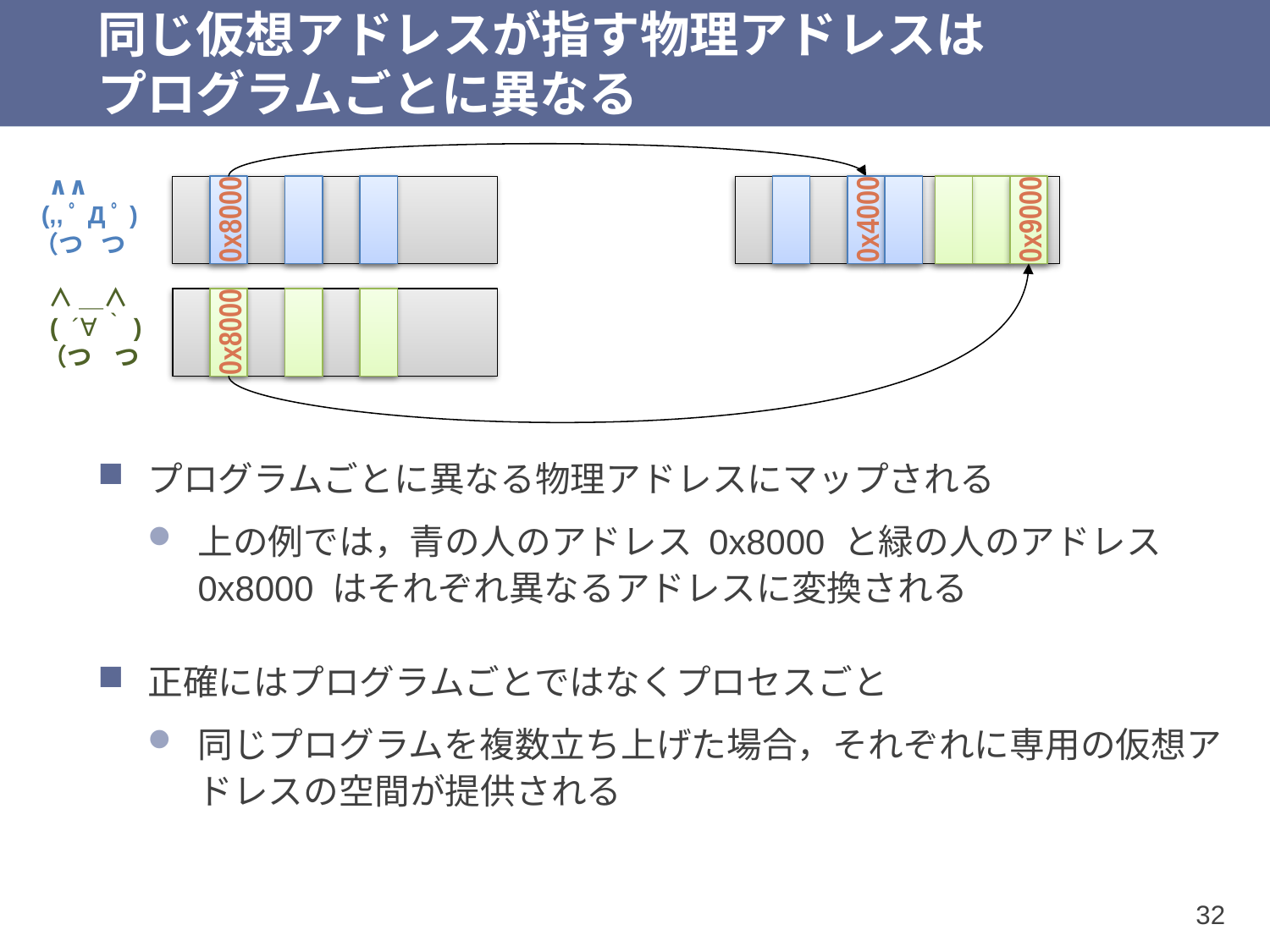

# 同じ仮想アドレスが指す物理アドレスは プログラムごとに異なる
  ∧∧
 (,,ﾟДﾟ)
（つ   つ

0x8000

0x4000

0x9000
 ∧＿∧
 (  ´∀｀)
（つ    つ

0x8000

プログラムごとに異なる物理アドレスにマップされる
上の例では，青の人のアドレス 0x8000 と緑の人のアドレス 0x8000 はそれぞれ異なるアドレスに変換される
正確にはプログラムごとではなくプロセスごと
同じプログラムを複数立ち上げた場合，それぞれに専用の仮想アドレスの空間が提供される